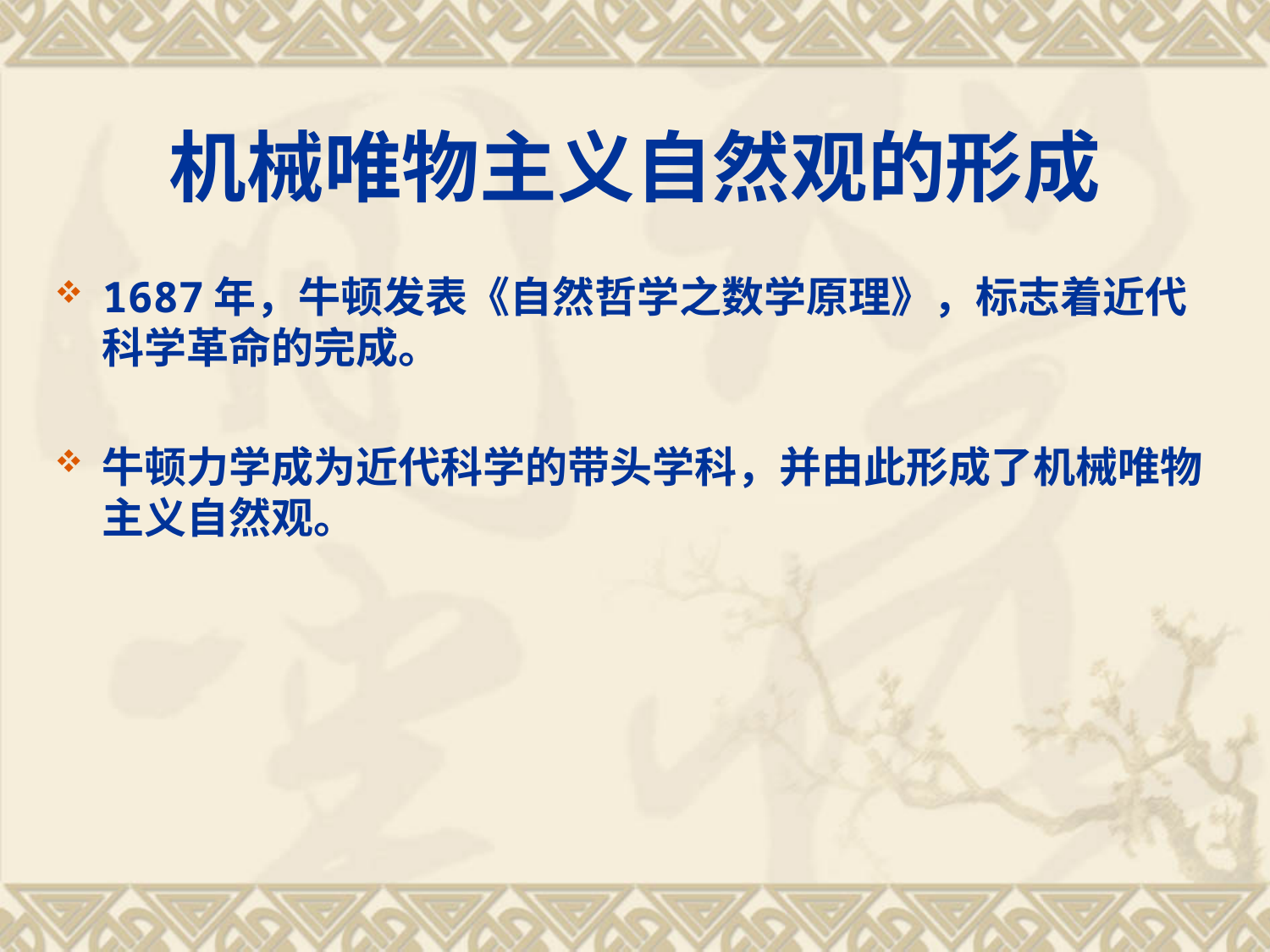

# 机械唯物主义自然观的形成
1687年，牛顿发表《自然哲学之数学原理》，标志着近代科学革命的完成。

牛顿力学成为近代科学的带头学科，并由此形成了机械唯物主义自然观。